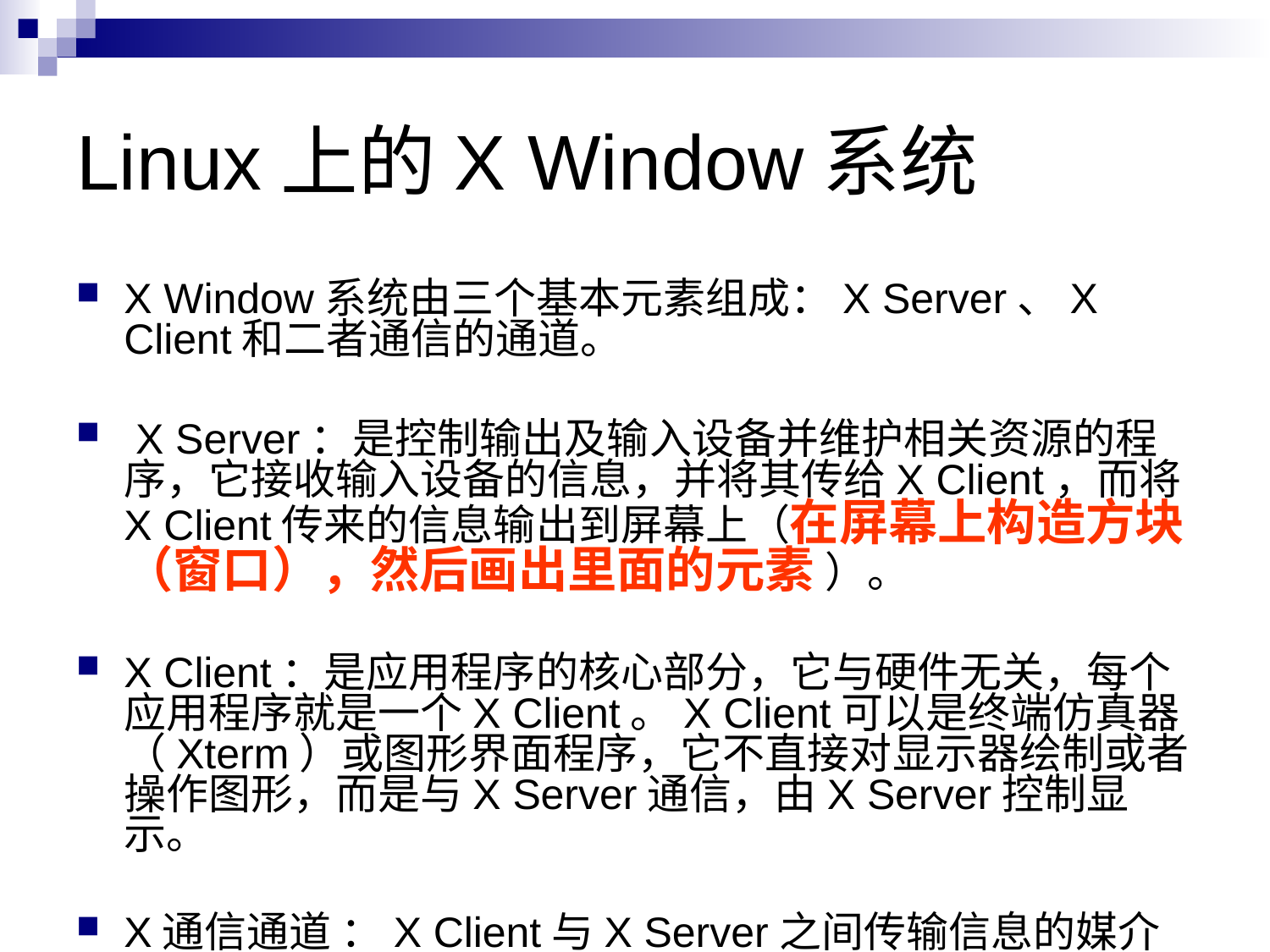

# Linux上的X Window系统
X Window系统由三个基本元素组成：X Server、X Client和二者通信的通道。

 X Server：是控制输出及输入设备并维护相关资源的程序，它接收输入设备的信息，并将其传给X Client，而将X Client传来的信息输出到屏幕上（在屏幕上构造方块（窗口），然后画出里面的元素 ）。

X Client：是应用程序的核心部分，它与硬件无关，每个应用程序就是一个X Client。X Client可以是终端仿真器（Xterm）或图形界面程序，它不直接对显示器绘制或者操作图形，而是与X Server通信，由X Server控制显示。

X通信通道 ：X Client与X Server之间传输信息的媒介 。